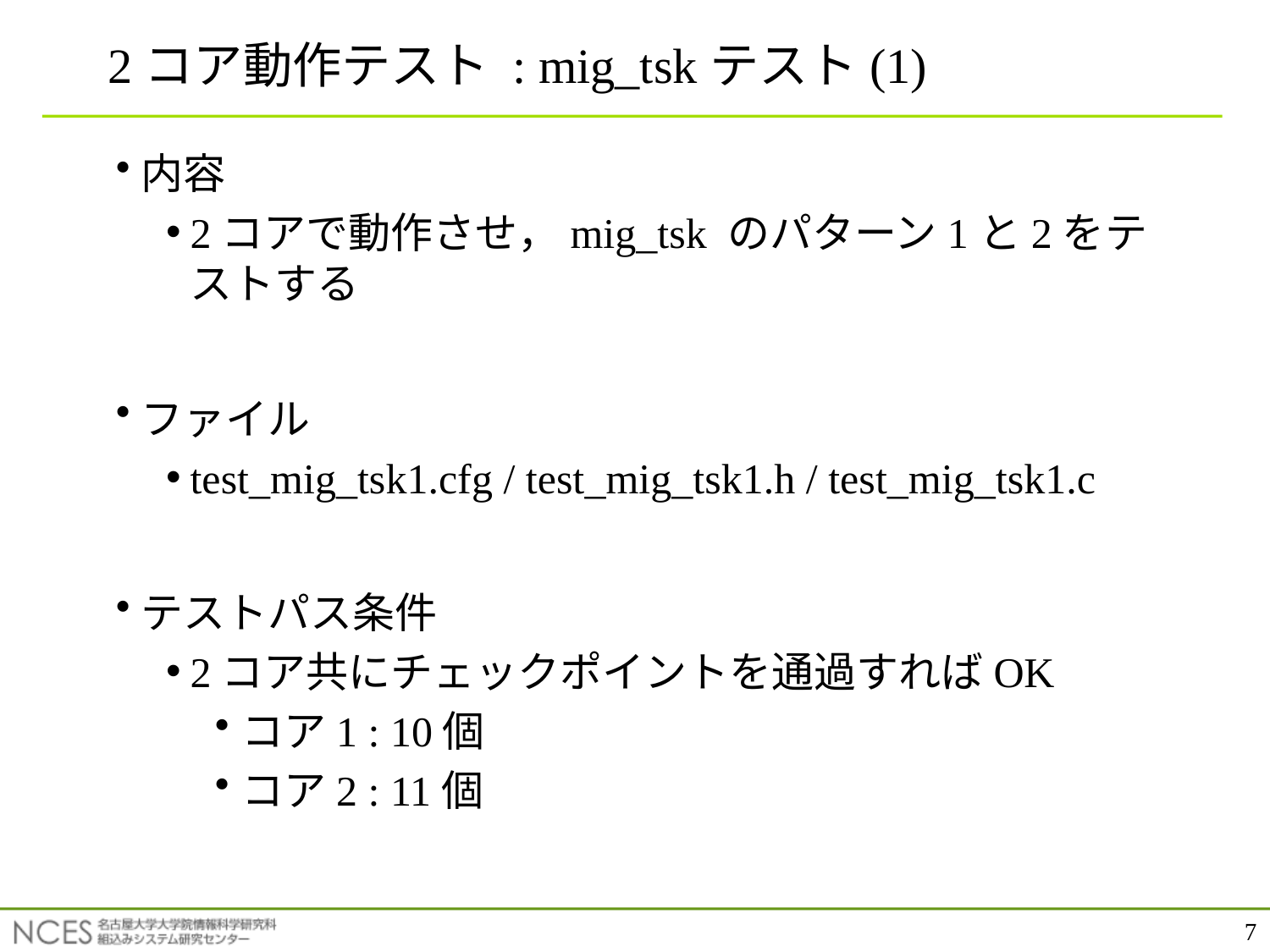

# 2コア動作テスト : mig_tskテスト(1)
内容
2コアで動作させ，mig_tsk のパターン1と2をテストする

ファイル
test_mig_tsk1.cfg / test_mig_tsk1.h / test_mig_tsk1.c

テストパス条件
2コア共にチェックポイントを通過すればOK
コア1 : 10個
コア2 : 11個
7